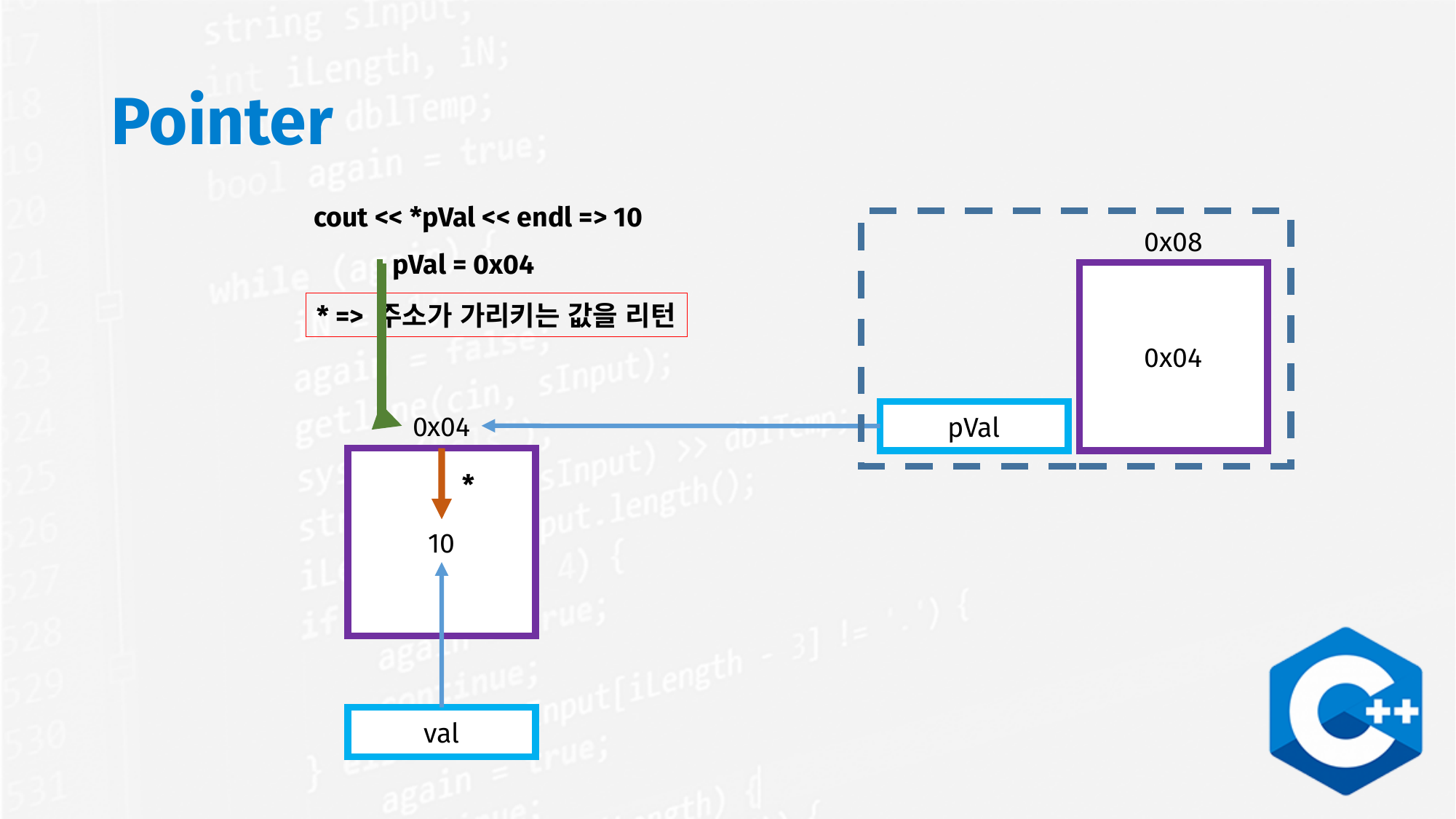

# Pointer
cout << *pVal << endl => 10

0x08
pVal = 0x04
0x04
* => 주소가 가리키는 값을 리턴
pVal
0x04
10
*
val